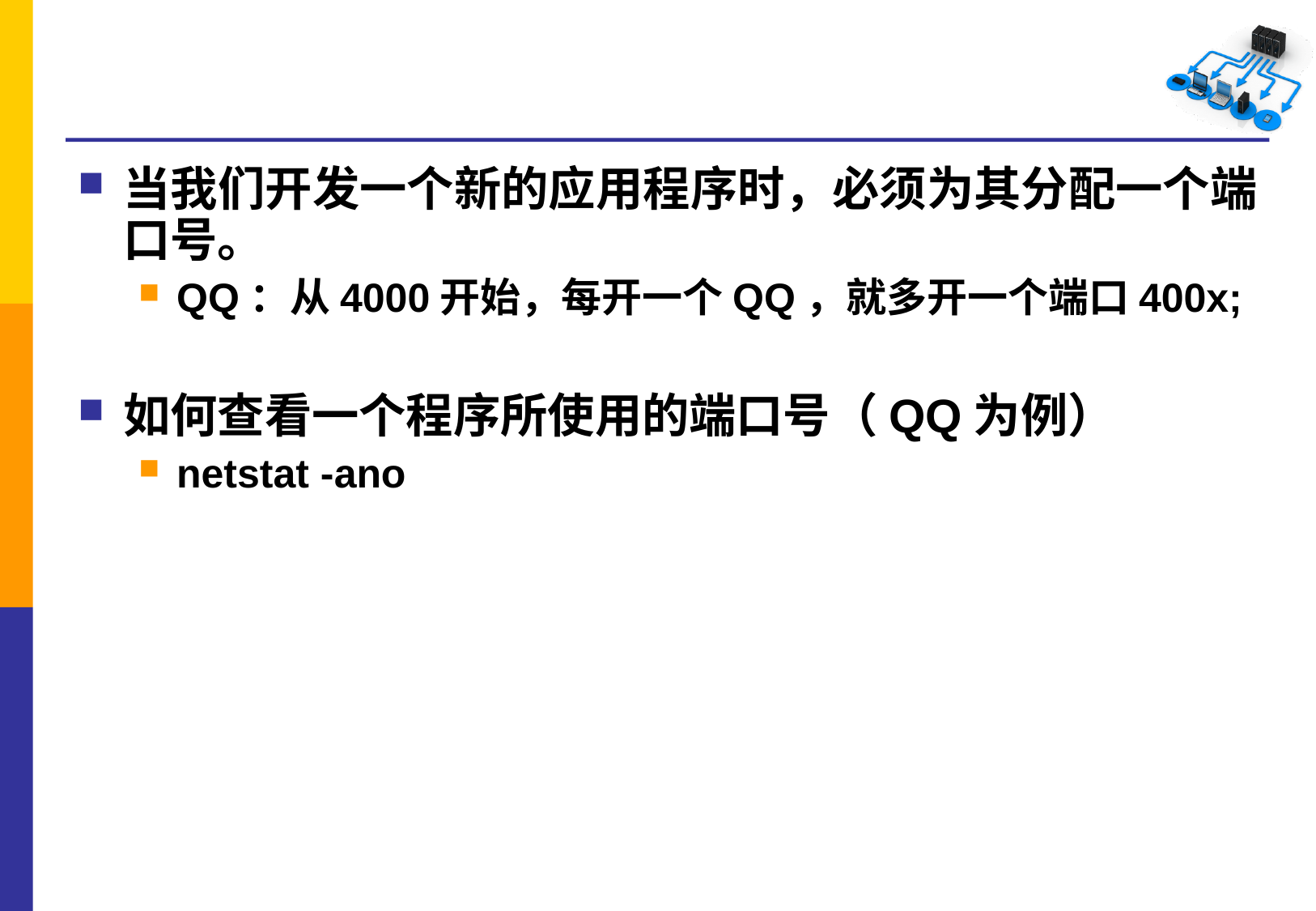

#
当我们开发一个新的应用程序时，必须为其分配一个端口号。
QQ：从4000开始，每开一个QQ，就多开一个端口400x;

如何查看一个程序所使用的端口号（QQ为例）
netstat -ano